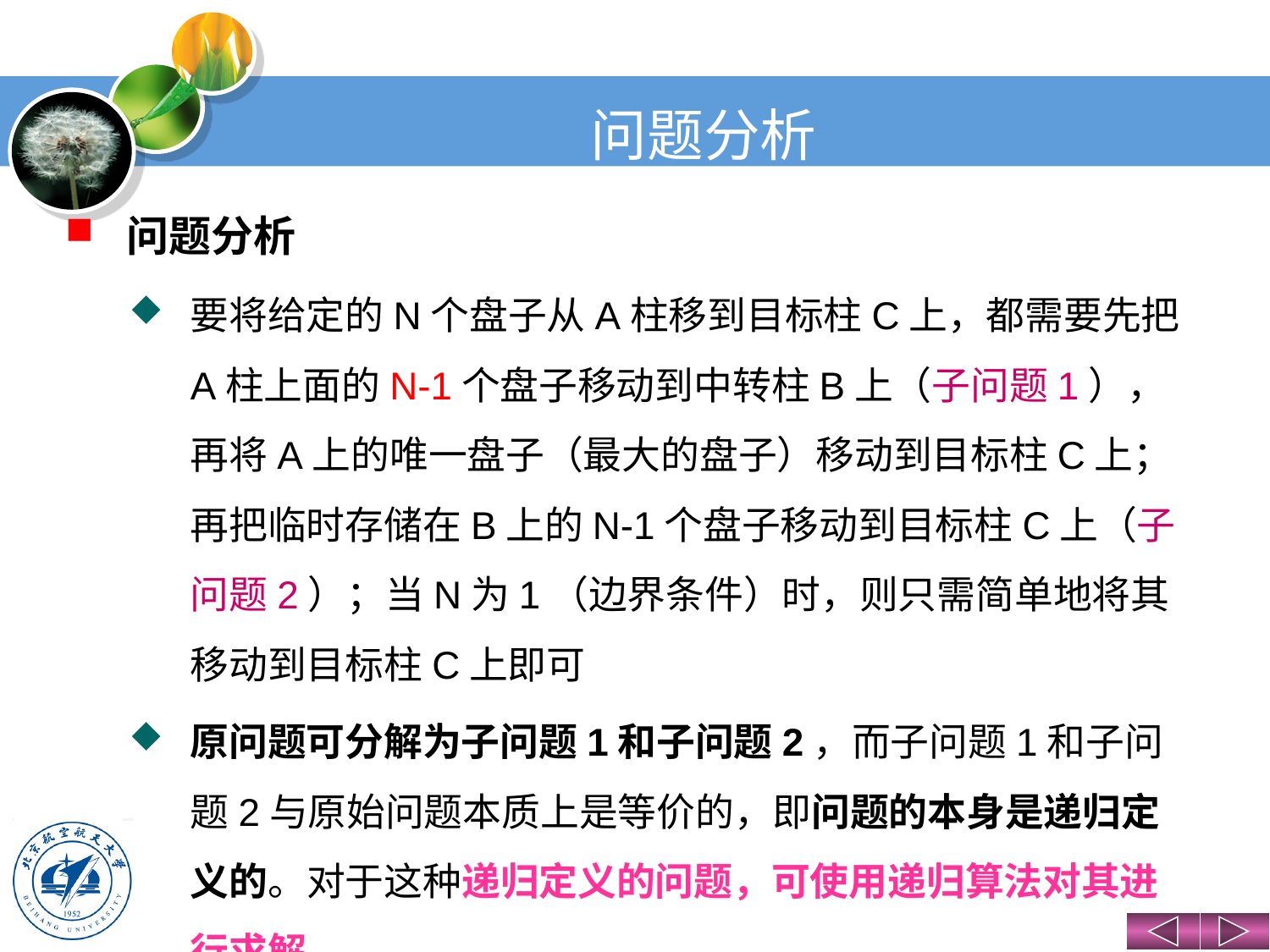

# 问题分析
问题分析
要将给定的N个盘子从A柱移到目标柱C上，都需要先把A柱上面的N-1个盘子移动到中转柱B上（子问题1），再将A上的唯一盘子（最大的盘子）移动到目标柱C上；再把临时存储在B上的N-1个盘子移动到目标柱C上（子问题2）；当N为1（边界条件）时，则只需简单地将其移动到目标柱C上即可
原问题可分解为子问题1和子问题2，而子问题1和子问题2与原始问题本质上是等价的，即问题的本身是递归定义的。对于这种递归定义的问题，可使用递归算法对其进行求解
81